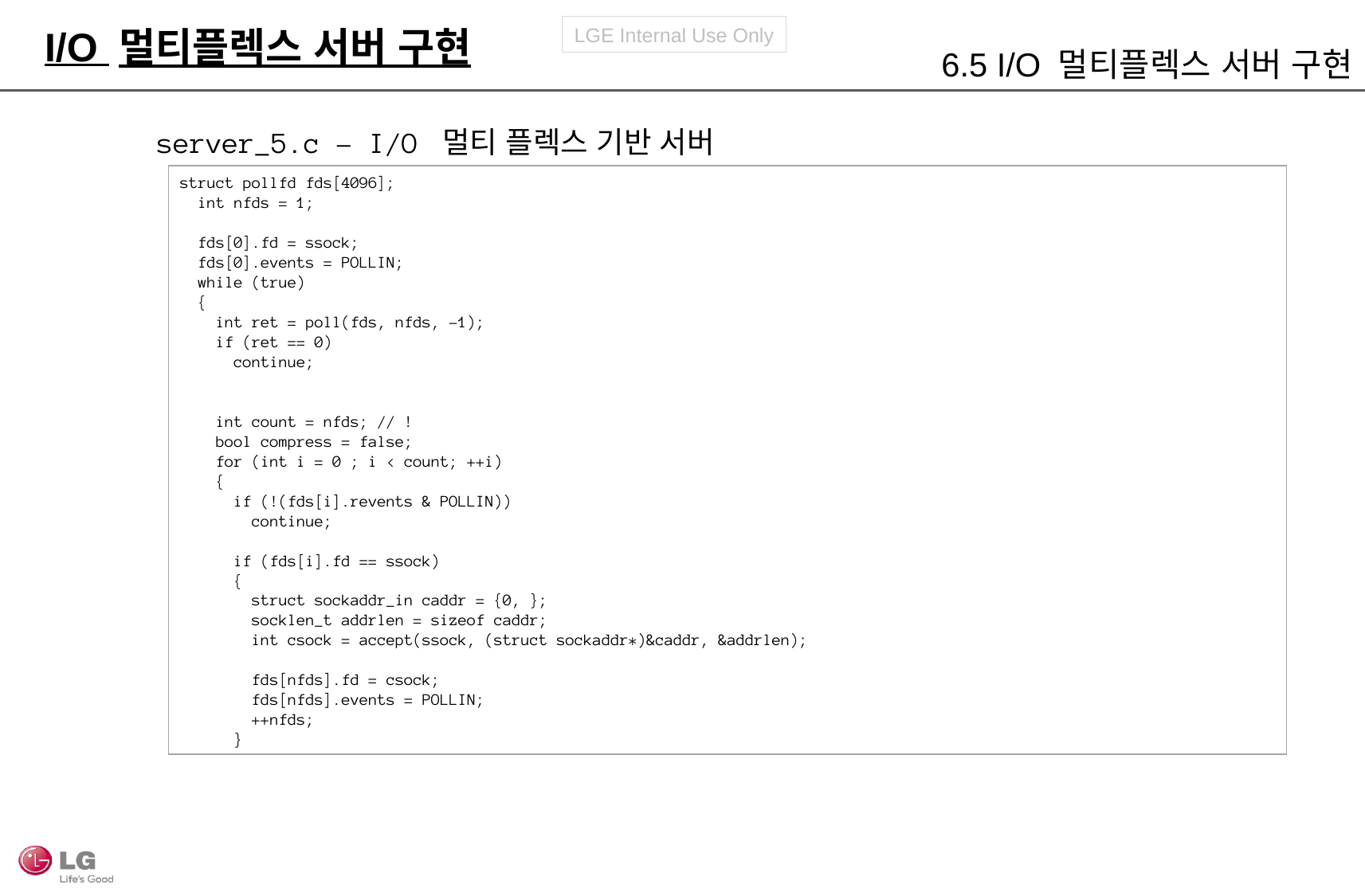

I/O 멀티플렉스 서버 구현
6.5 I/O 멀티플렉스 서버 구현

server_5.c – I/O 멀티 플렉스 기반 서버
struct pollfd fds[4096];
  int nfds = 1;

  fds[0].fd = ssock;
  fds[0].events = POLLIN;
  while (true)
  {
    int ret = poll(fds, nfds, -1);
    if (ret == 0)
      continue;

    int count = nfds; // !
    bool compress = false;
    for (int i = 0 ; i < count; ++i)
    {
      if (!(fds[i].revents & POLLIN))
        continue;

      if (fds[i].fd == ssock)
      {
        struct sockaddr_in caddr = {0, };
        socklen_t addrlen = sizeof caddr;
        int csock = accept(ssock, (struct sockaddr*)&caddr, &addrlen);

        fds[nfds].fd = csock;
        fds[nfds].events = POLLIN;
        ++nfds;
      }